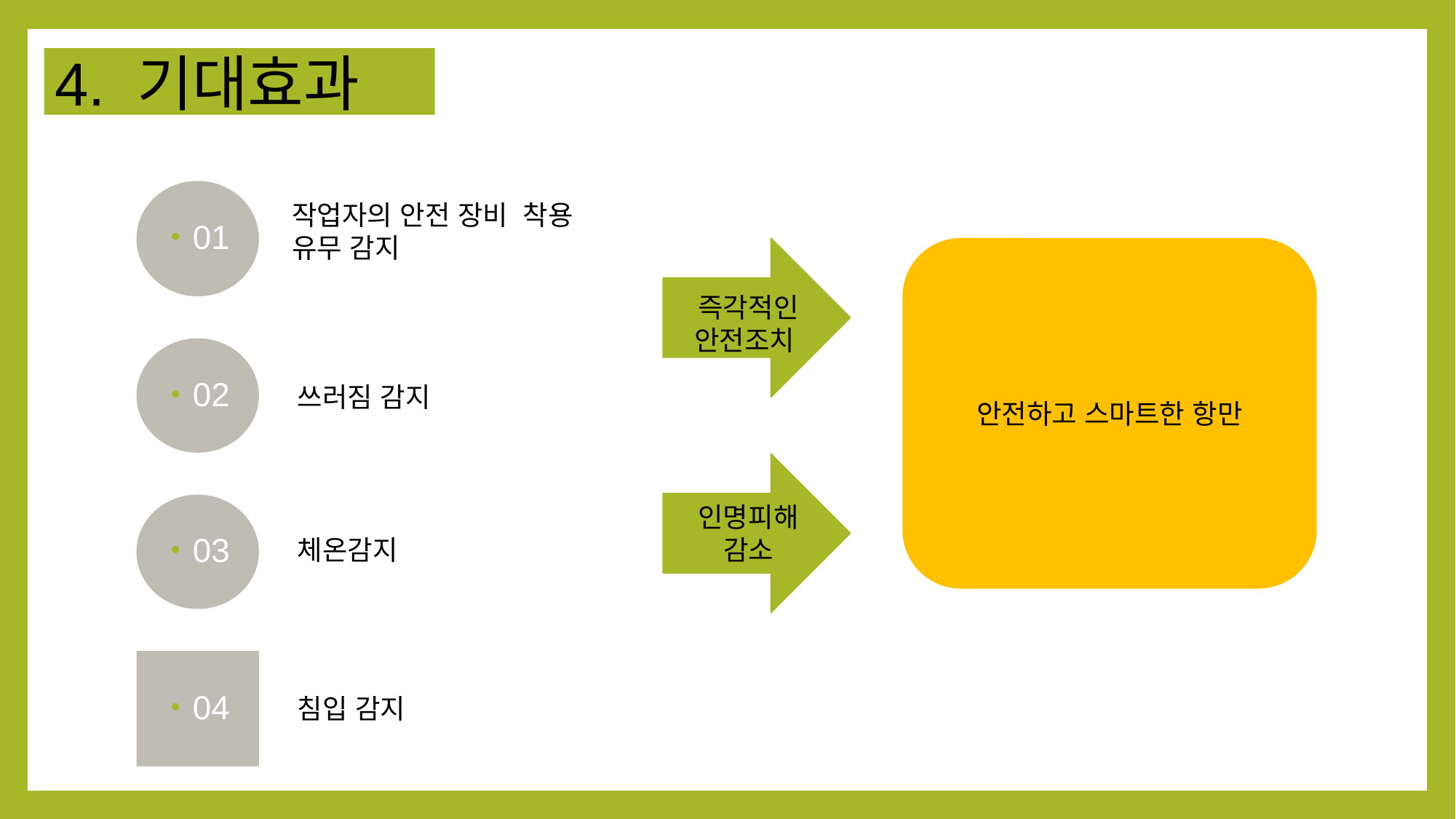

4. 기대효과
01
작업자의 안전 장비  착용 유무 감지

안전하고 스마트한 항만
즉각적인 안전조치
02
쓰러짐 감지

인명피해 감소
체온감지
03
침입 감지
04